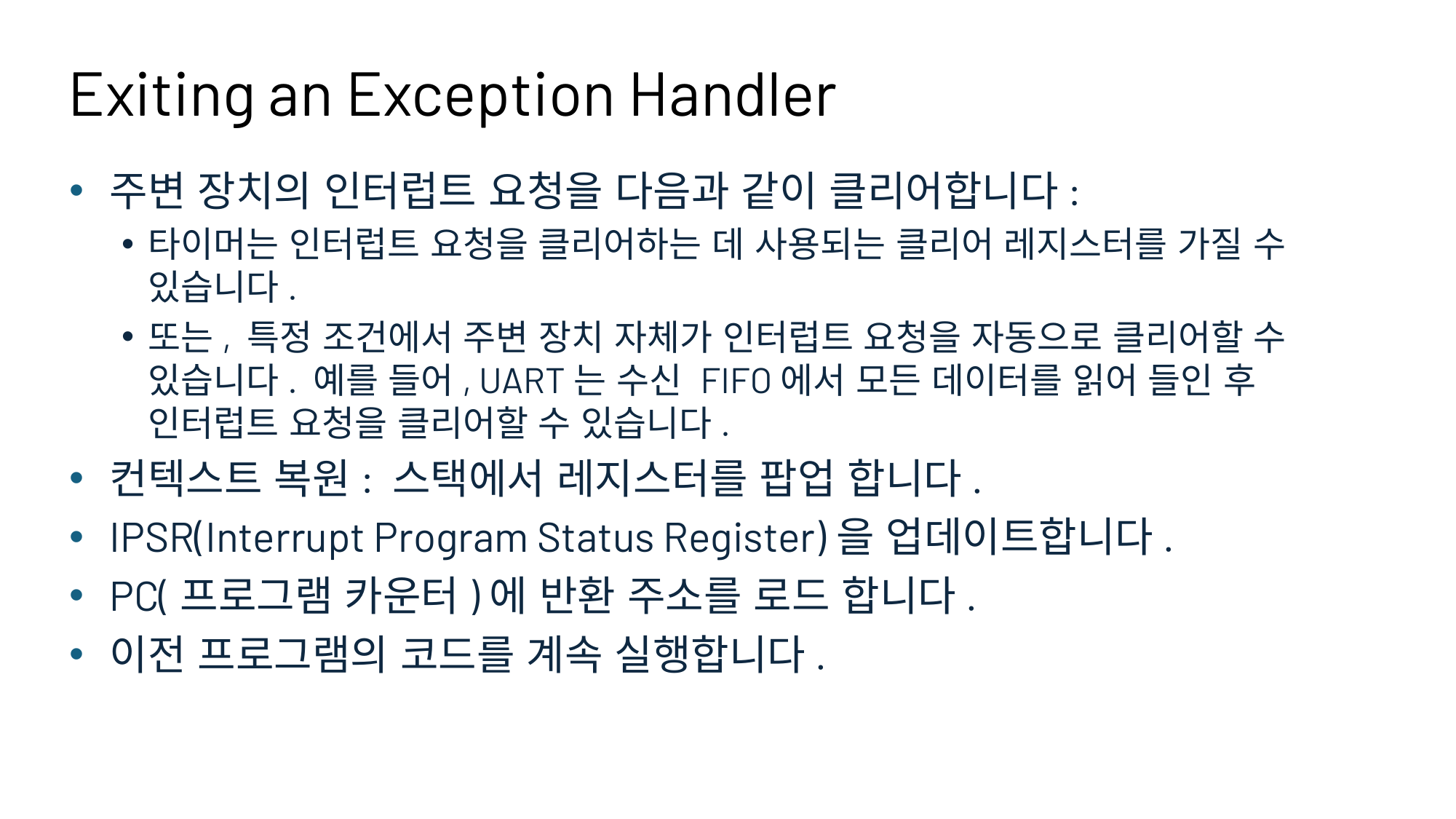

# Exiting an Exception Handler
주변 장치의 인터럽트 요청을 다음과 같이 클리어합니다:
타이머는 인터럽트 요청을 클리어하는 데 사용되는 클리어 레지스터를 가질 수 있습니다.
또는, 특정 조건에서 주변 장치 자체가 인터럽트 요청을 자동으로 클리어할 수 있습니다. 예를 들어, UART는 수신 FIFO에서 모든 데이터를 읽어 들인 후 인터럽트 요청을 클리어할 수 있습니다.
컨텍스트 복원: 스택에서 레지스터를 팝업 합니다.
IPSR(Interrupt Program Status Register)을 업데이트합니다.
PC(프로그램 카운터)에 반환 주소를 로드 합니다.
이전 프로그램의 코드를 계속 실행합니다.